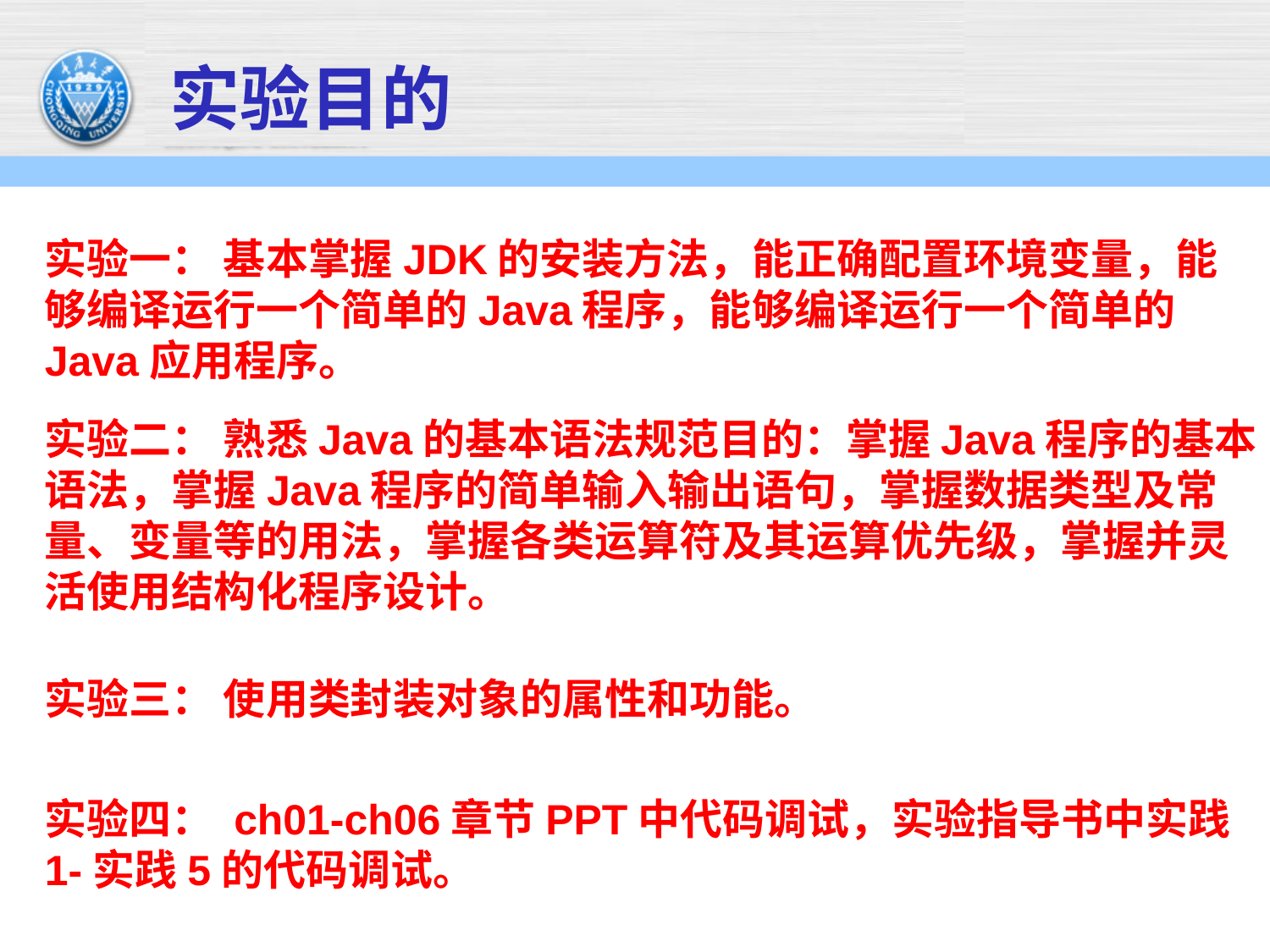

实验目的
实验一： 基本掌握JDK的安装方法，能正确配置环境变量，能够编译运行一个简单的Java程序，能够编译运行一个简单的Java应用程序。
实验二： 熟悉Java的基本语法规范目的：掌握Java程序的基本语法，掌握Java程序的简单输入输出语句，掌握数据类型及常量、变量等的用法，掌握各类运算符及其运算优先级，掌握并灵活使用结构化程序设计。
实验三： 使用类封装对象的属性和功能。
实验四： ch01-ch06章节PPT中代码调试，实验指导书中实践1-实践5的代码调试。